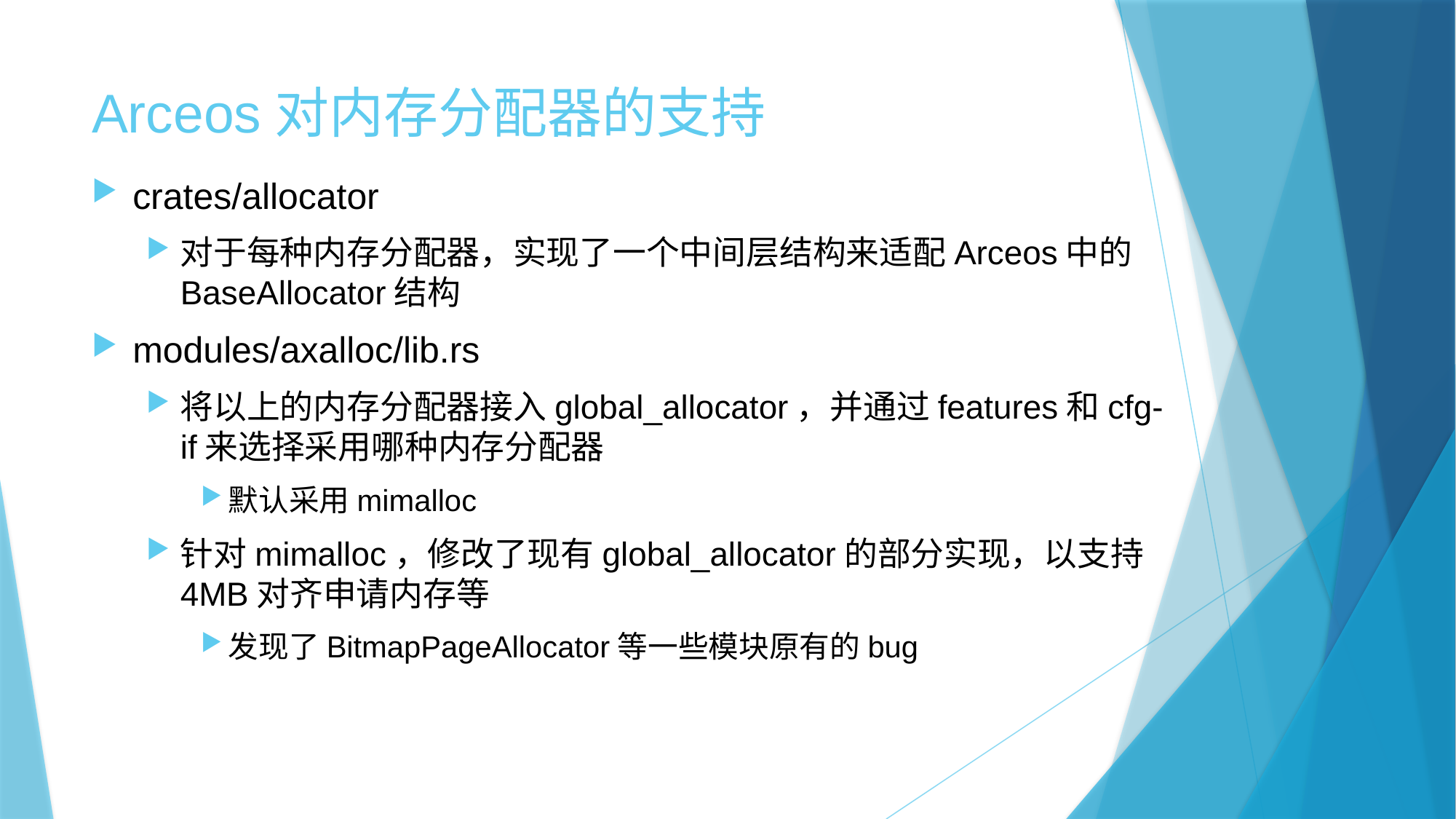

# Arceos对内存分配器的支持
crates/allocator
对于每种内存分配器，实现了一个中间层结构来适配Arceos中的BaseAllocator结构
modules/axalloc/lib.rs
将以上的内存分配器接入global_allocator，并通过features和cfg-if来选择采用哪种内存分配器
默认采用mimalloc
针对mimalloc，修改了现有global_allocator的部分实现，以支持4MB对齐申请内存等
发现了BitmapPageAllocator等一些模块原有的bug